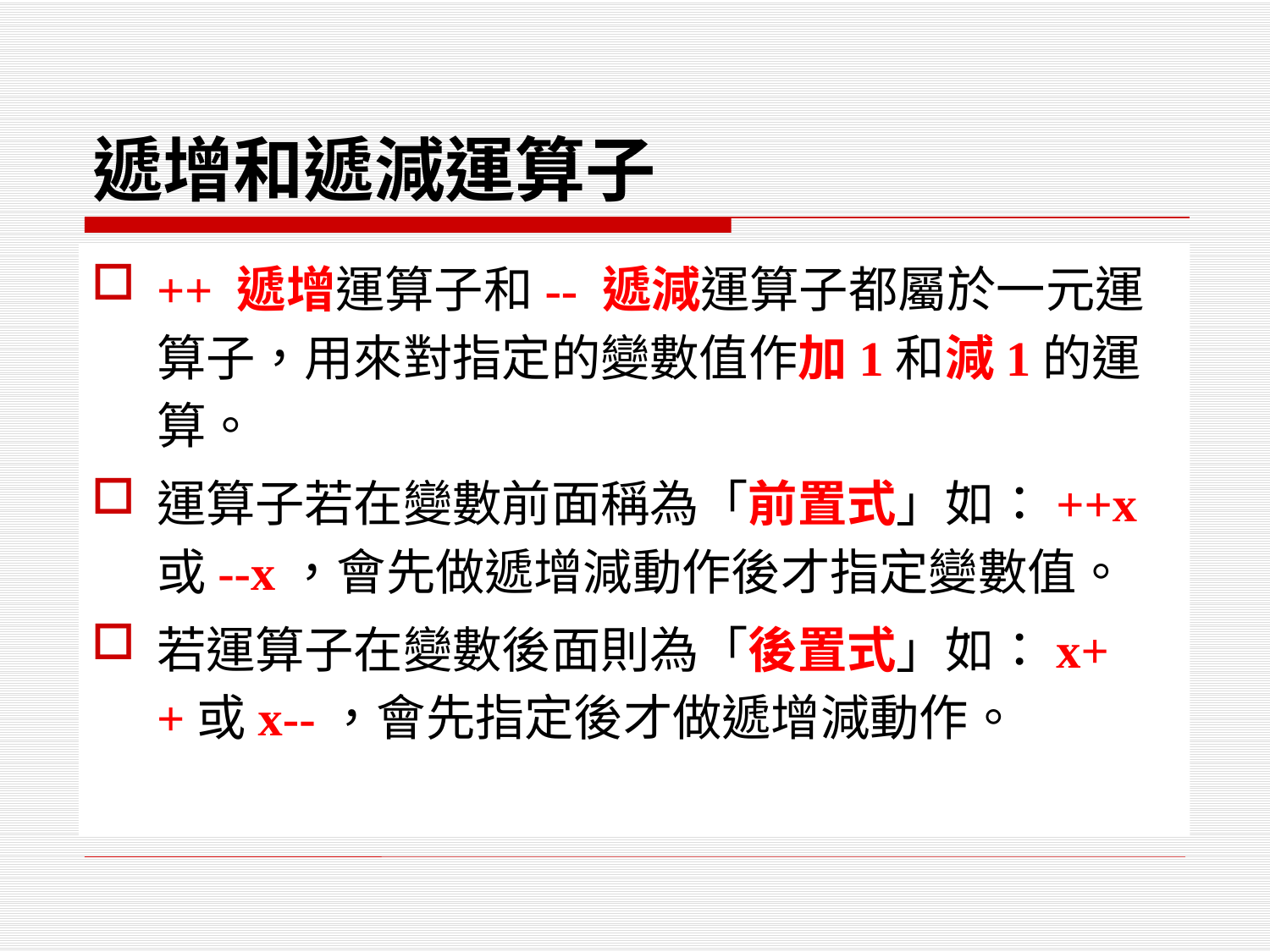

遞增和遞減運算子
++ 遞增運算子和-- 遞減運算子都屬於一元運算子，用來對指定的變數值作加1和減1的運算。
運算子若在變數前面稱為「前置式」如：++x或--x，會先做遞增減動作後才指定變數值。
若運算子在變數後面則為「後置式」如：x++或x--，會先指定後才做遞增減動作。